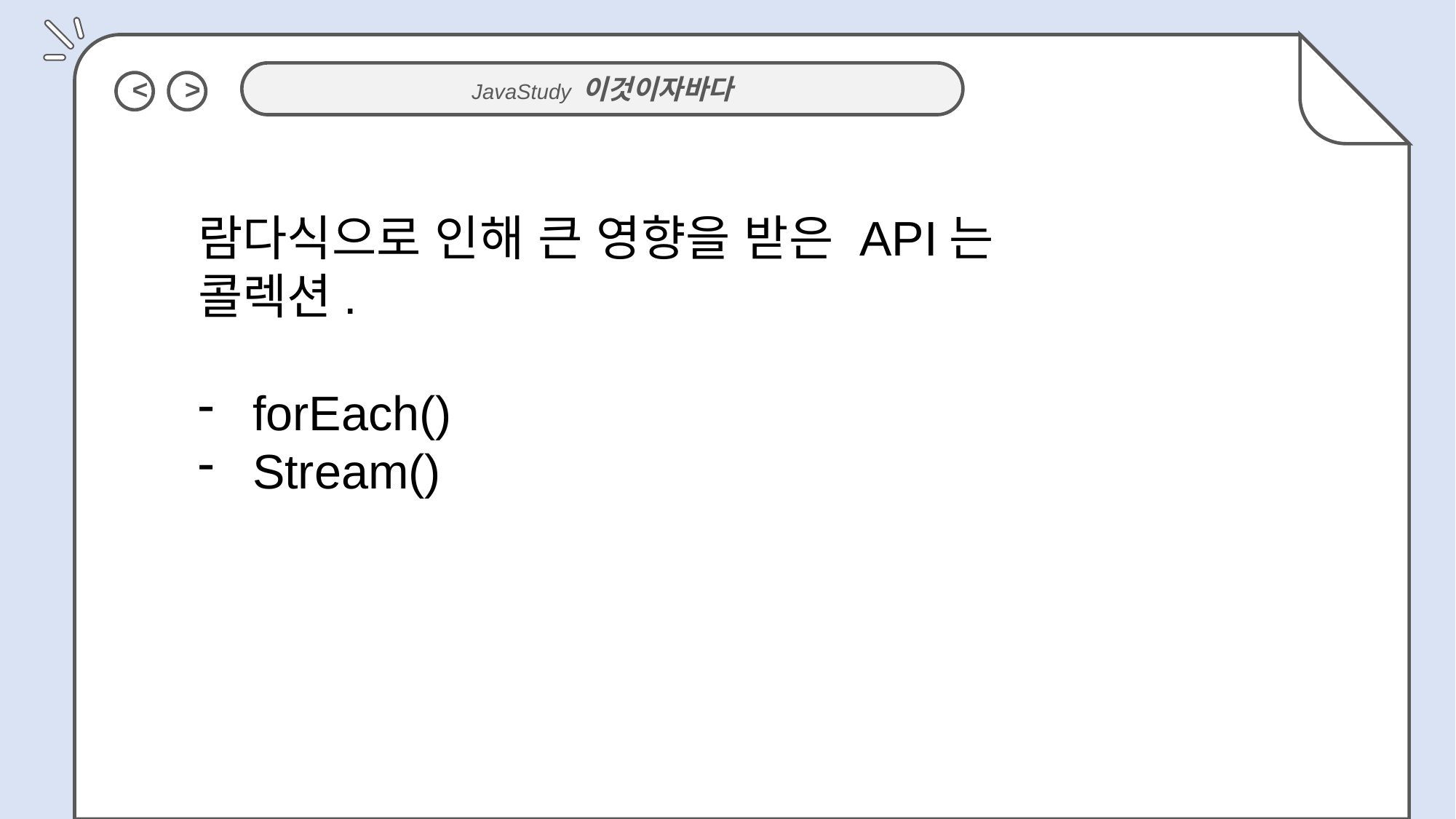

람다식으로 인해 큰 영향을 받은 API는 콜렉션.

forEach()
Stream()